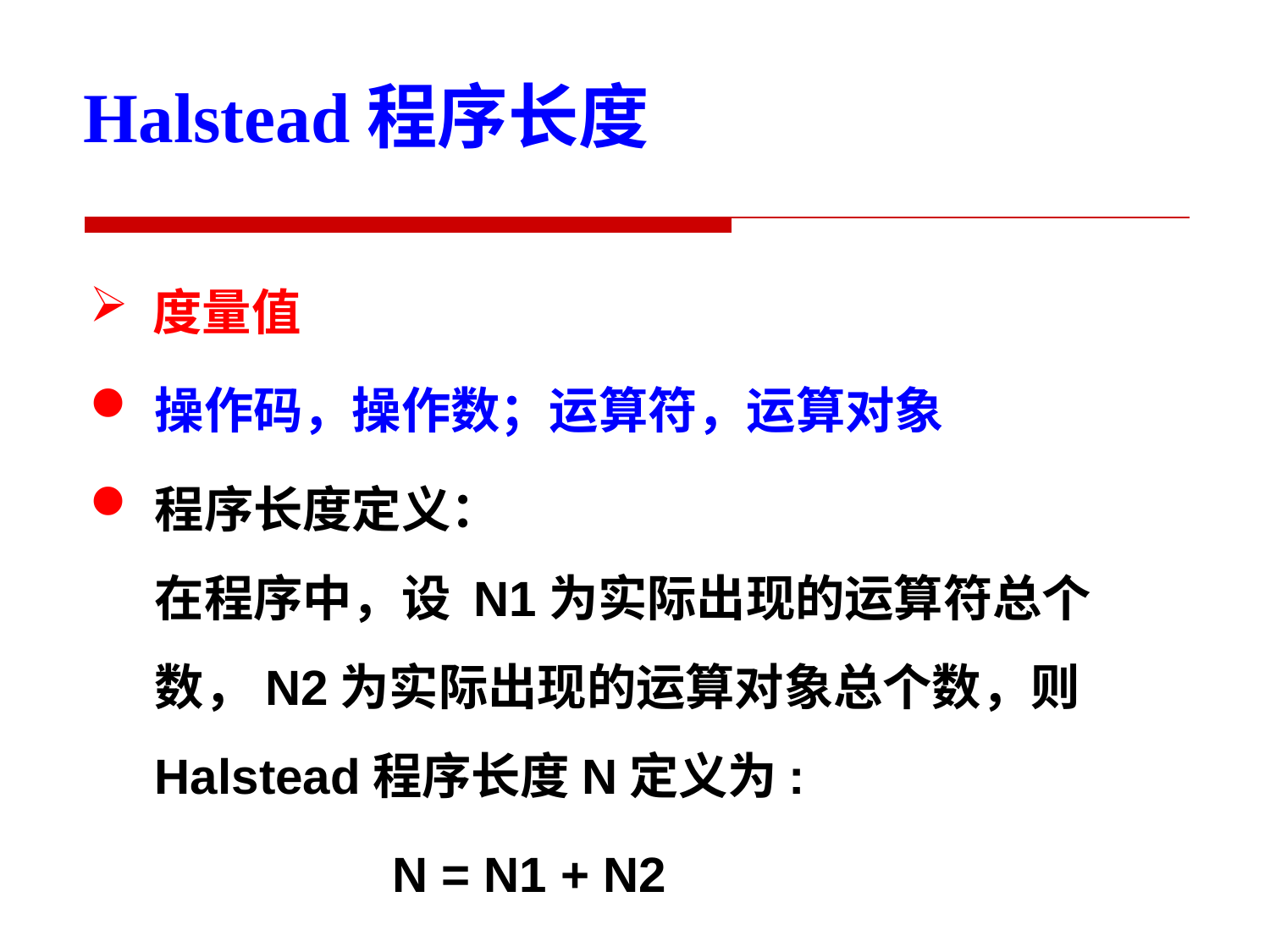

Halstead程序长度
度量值
操作码，操作数；运算符，运算对象
程序长度定义：
在程序中，设 N1为实际出现的运算符总个数，N2为实际出现的运算对象总个数，则Halstead程序长度N定义为:
                      N = N1 + N2